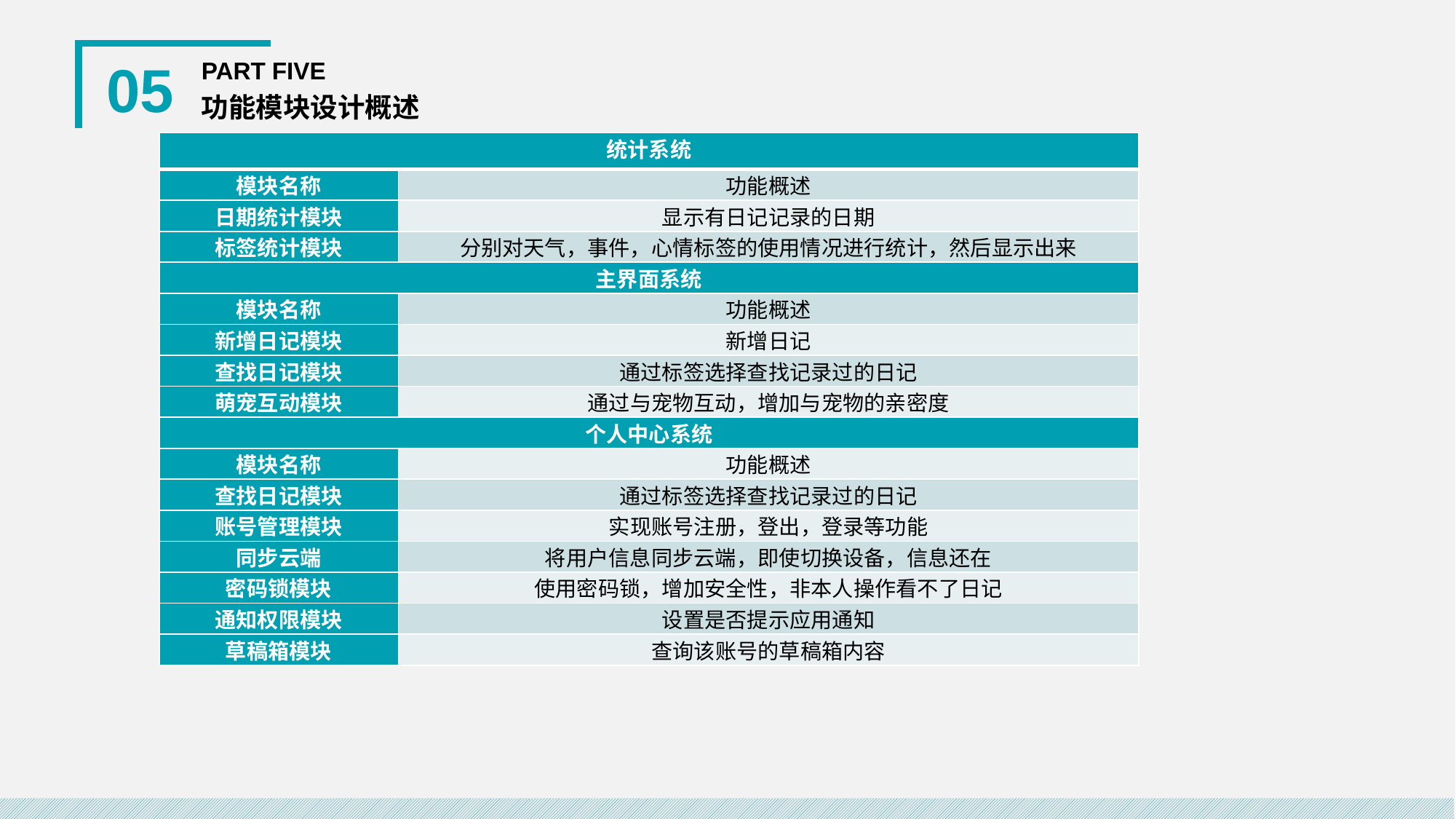

05
PART FIVE
功能模块设计概述
| 统计系统 |  |
| --- | --- |
| 模块名称 | 功能概述 |
| 日期统计模块 | 显示有日记记录的日期 |
| 标签统计模块 | 分别对天气，事件，心情标签的使用情况进行统计，然后显示出来 |
| 主界面系统 |  |
| 模块名称 | 功能概述 |
| 新增日记模块 | 新增日记 |
| 查找日记模块 | 通过标签选择查找记录过的日记 |
| 萌宠互动模块 | 通过与宠物互动，增加与宠物的亲密度 |
| 个人中心系统 |  |
| 模块名称 | 功能概述 |
| 查找日记模块 | 通过标签选择查找记录过的日记 |
| 账号管理模块 | 实现账号注册，登出，登录等功能 |
| 同步云端 | 将用户信息同步云端，即使切换设备，信息还在 |
| 密码锁模块 | 使用密码锁，增加安全性，非本人操作看不了日记 |
| 通知权限模块 | 设置是否提示应用通知 |
| 草稿箱模块 | 查询该账号的草稿箱内容 |